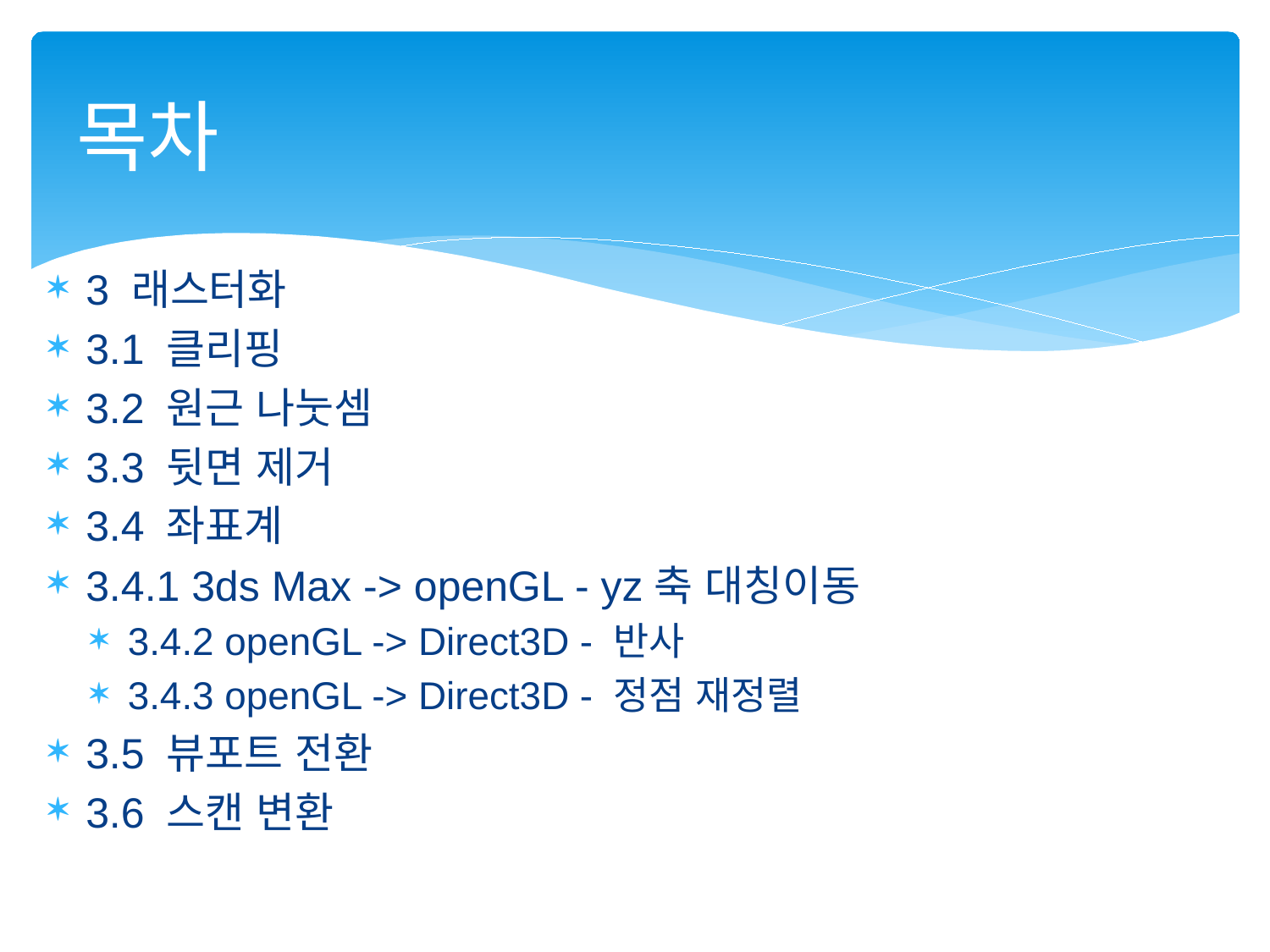

# 목차
3 래스터화
3.1 클리핑
3.2 원근 나눗셈
3.3 뒷면 제거
3.4 좌표계
3.4.1 3ds Max -> openGL - yz축 대칭이동
3.4.2 openGL -> Direct3D - 반사
3.4.3 openGL -> Direct3D - 정점 재정렬
3.5 뷰포트 전환
3.6 스캔 변환